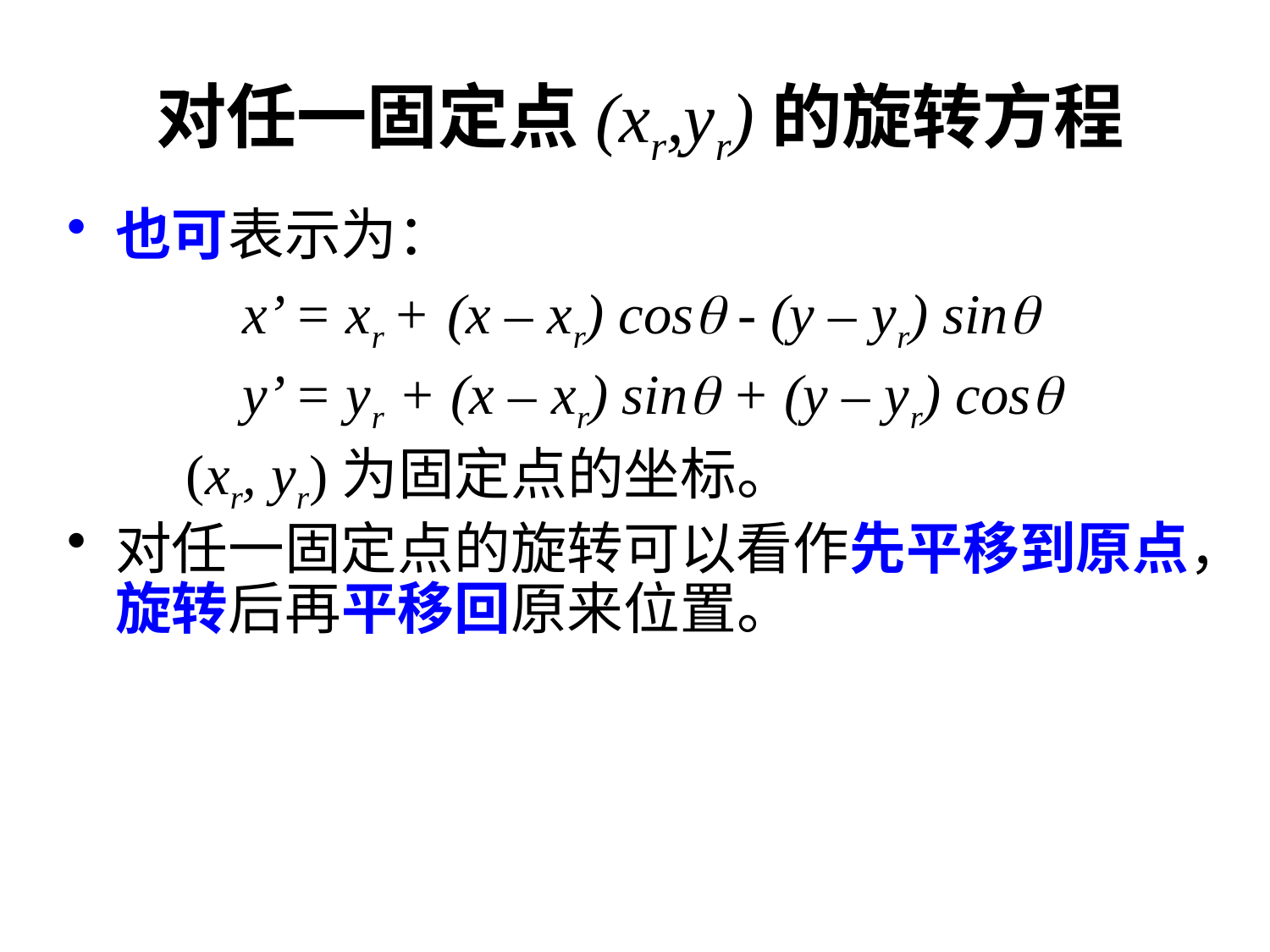

# 对任一固定点(xr,yr)的旋转方程
也可表示为：
		x’ = xr +  (x – xr) cosθ - (y – yr) sinθ
		y’ = yr + (x – xr) sinθ + (y – yr) cosθ
	     (xr, yr)为固定点的坐标。
对任一固定点的旋转可以看作先平移到原点，旋转后再平移回原来位置。